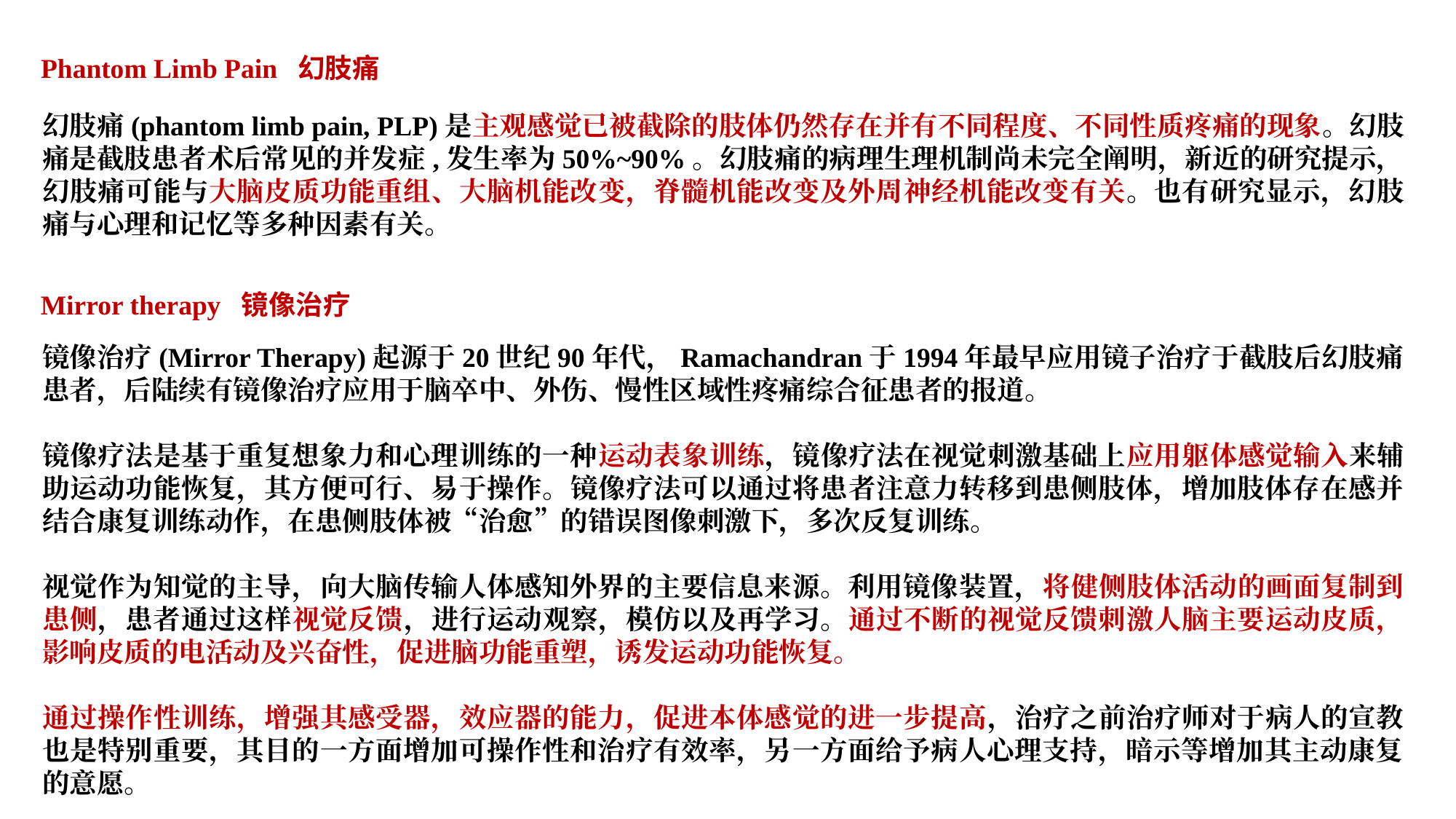

Phantom Limb Pain  幻肢痛
幻肢痛(phantom limb pain, PLP)是主观感觉已被截除的肢体仍然存在并有不同程度、不同性质疼痛的现象。幻肢痛是截肢患者术后常见的并发症,发生率为50%~90%。幻肢痛的病理生理机制尚未完全阐明，新近的研究提示，幻肢痛可能与大脑皮质功能重组、大脑机能改变，脊髓机能改变及外周神经机能改变有关。也有研究显示，幻肢痛与心理和记忆等多种因素有关。
Mirror therapy  镜像治疗
镜像治疗(Mirror Therapy)起源于20世纪90年代，Ramachandran于1994年最早应用镜子治疗于截肢后幻肢痛患者，后陆续有镜像治疗应用于脑卒中、外伤、慢性区域性疼痛综合征患者的报道。

镜像疗法是基于重复想象力和心理训练的一种运动表象训练，镜像疗法在视觉刺激基础上应用躯体感觉输入来辅助运动功能恢复，其方便可行、易于操作。镜像疗法可以通过将患者注意力转移到患侧肢体，增加肢体存在感并结合康复训练动作，在患侧肢体被“治愈”的错误图像刺激下，多次反复训练。

视觉作为知觉的主导，向大脑传输人体感知外界的主要信息来源。利用镜像装置，将健侧肢体活动的画面复制到患侧，患者通过这样视觉反馈，进行运动观察，模仿以及再学习。通过不断的视觉反馈刺激人脑主要运动皮质，影响皮质的电活动及兴奋性，促进脑功能重塑，诱发运动功能恢复。

通过操作性训练，增强其感受器，效应器的能力，促进本体感觉的进一步提高，治疗之前治疗师对于病人的宣教也是特别重要，其目的一方面增加可操作性和治疗有效率，另一方面给予病人心理支持，暗示等增加其主动康复的意愿。